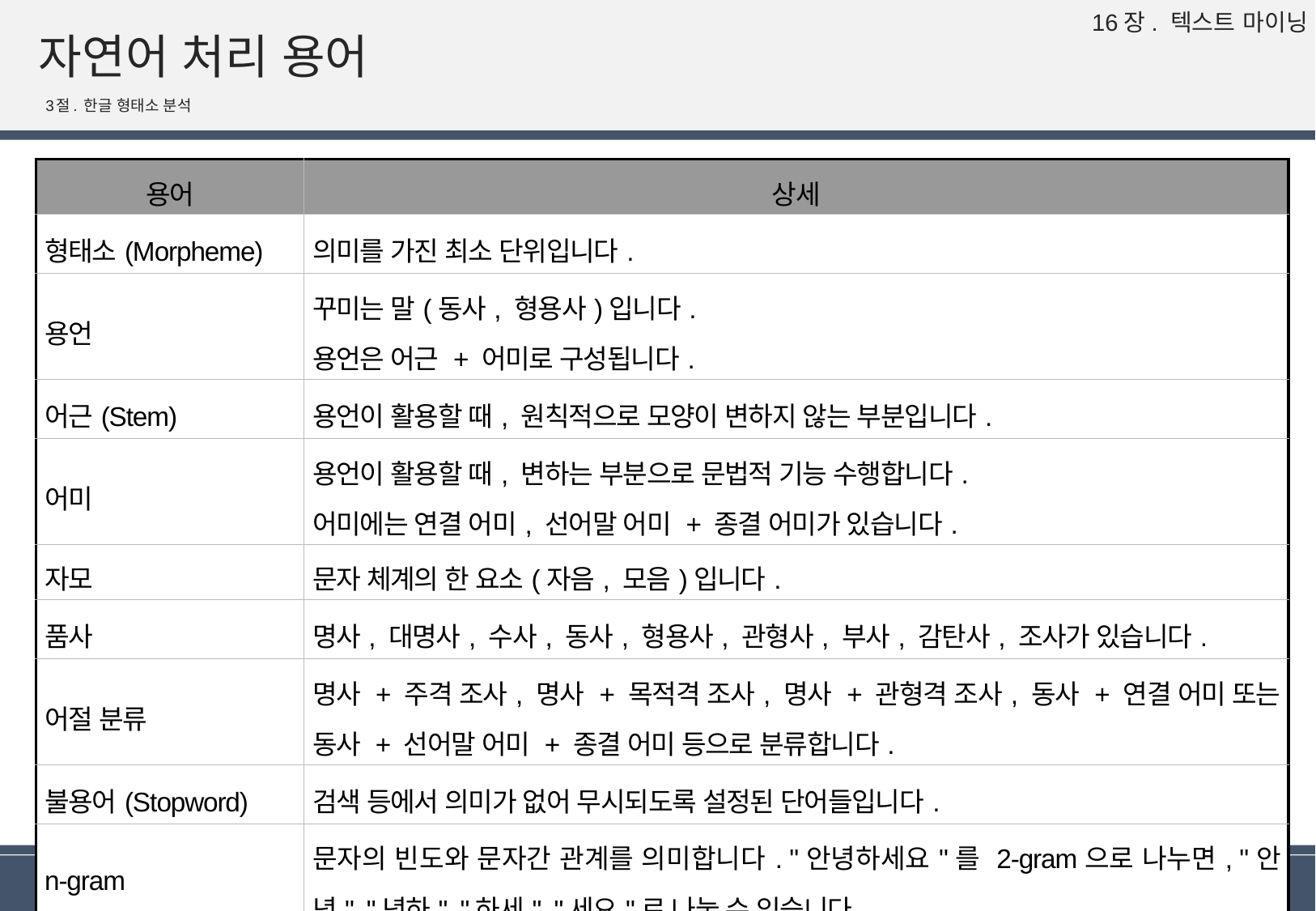

# 자연어 처리 용어
3절. 한글 형태소 분석

| 용어 | 상세 |
| --- | --- |
| 형태소(Morpheme) | 의미를 가진 최소 단위입니다. |
| 용언 | 꾸미는 말(동사, 형용사)입니다. 용언은 어근 + 어미로 구성됩니다. |
| 어근(Stem) | 용언이 활용할 때, 원칙적으로 모양이 변하지 않는 부분입니다. |
| 어미 | 용언이 활용할 때, 변하는 부분으로 문법적 기능 수행합니다. 어미에는 연결 어미, 선어말 어미 + 종결 어미가 있습니다. |
| 자모 | 문자 체계의 한 요소(자음, 모음)입니다. |
| 품사 | 명사, 대명사, 수사, 동사, 형용사, 관형사, 부사, 감탄사, 조사가 있습니다. |
| 어절 분류 | 명사 + 주격 조사, 명사 + 목적격 조사, 명사 + 관형격 조사, 동사 + 연결 어미 또는 동사 + 선어말 어미 + 종결 어미 등으로 분류합니다. |
| 불용어(Stopword) | 검색 등에서 의미가 없어 무시되도록 설정된 단어들입니다. |
| n-gram | 문자의 빈도와 문자간 관계를 의미합니다. "안녕하세요"를 2-gram으로 나누면, "안녕", "녕하", "하세", "세요"로 나눌 수 있습니다. |
11